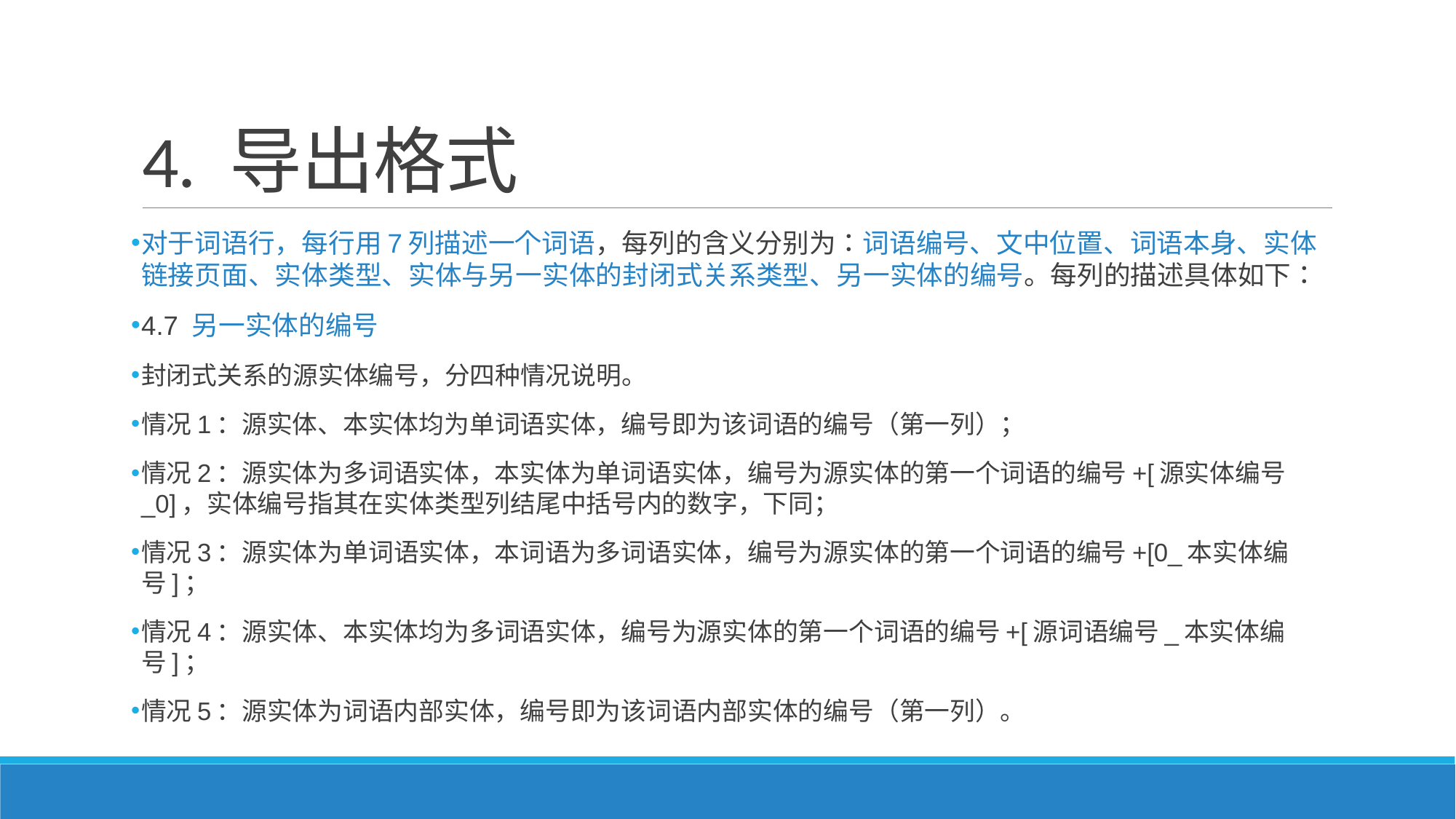

# 4. 导出格式
对于词语行，每行用7列描述一个词语，每列的含义分别为：词语编号、文中位置、词语本身、实体链接页面、实体类型、实体与另一实体的封闭式关系类型、另一实体的编号。每列的描述具体如下：
4.7 另一实体的编号
封闭式关系的源实体编号，分四种情况说明。
情况1：源实体、本实体均为单词语实体，编号即为该词语的编号（第一列）；
情况2：源实体为多词语实体，本实体为单词语实体，编号为源实体的第一个词语的编号+[源实体编号_0]，实体编号指其在实体类型列结尾中括号内的数字，下同；
情况3：源实体为单词语实体，本词语为多词语实体，编号为源实体的第一个词语的编号+[0_本实体编号]；
情况4：源实体、本实体均为多词语实体，编号为源实体的第一个词语的编号+[源词语编号_本实体编号]；
情况5：源实体为词语内部实体，编号即为该词语内部实体的编号（第一列）。